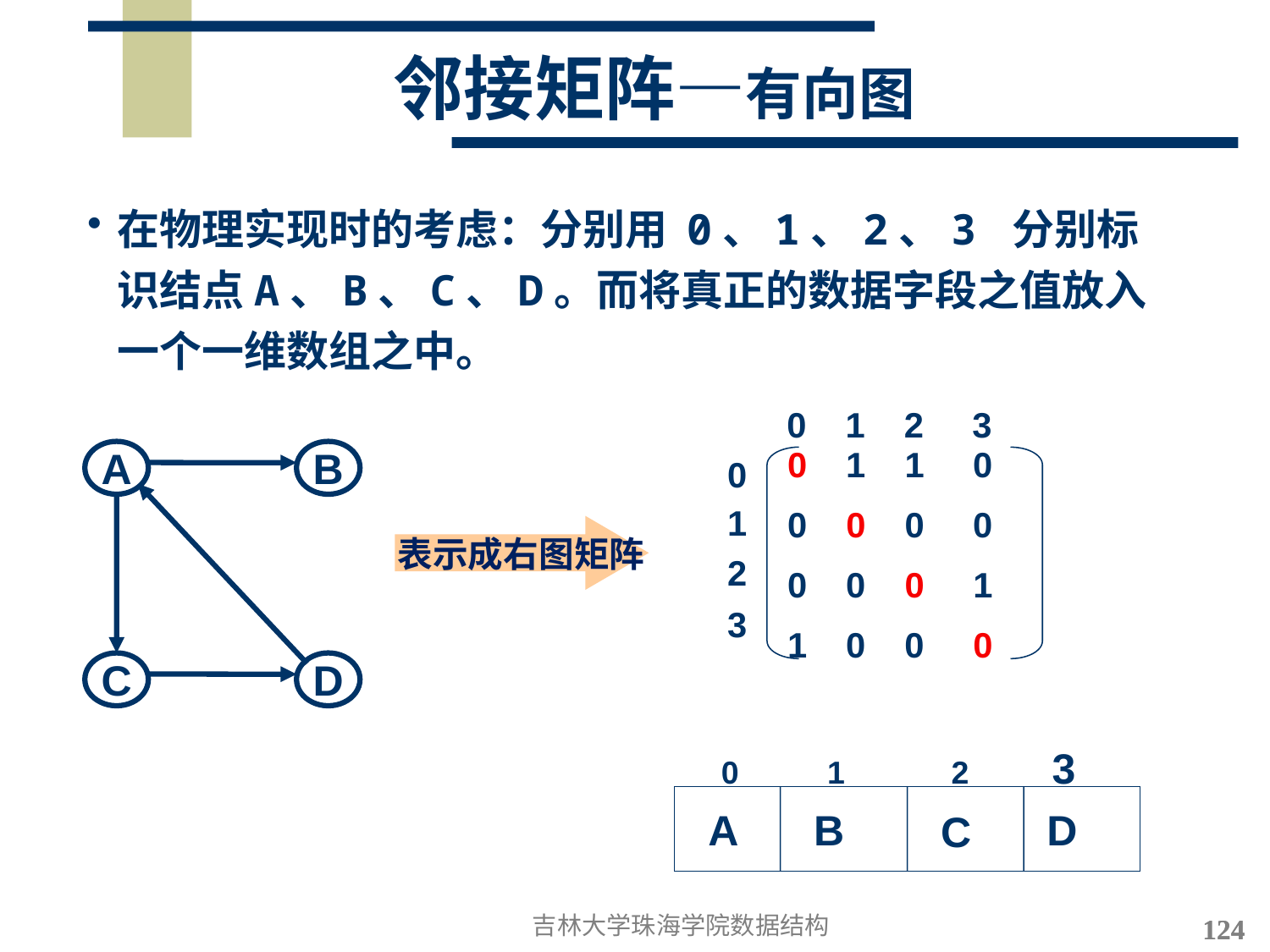

# 邻接矩阵—有向图
在物理实现时的考虑：分别用 0、1、2、3 分别标识结点A、B、C、D。而将真正的数据字段之值放入一个一维数组之中。
  0    1    2     3

0    1    1     0
0    0    0     0
0    0    0     1
1    0    0     0

A
B

C
D

0
1
2
3

表示成右图矩阵
  0          1            2       3

A
B
D
C
124
吉林大学珠海学院数据结构